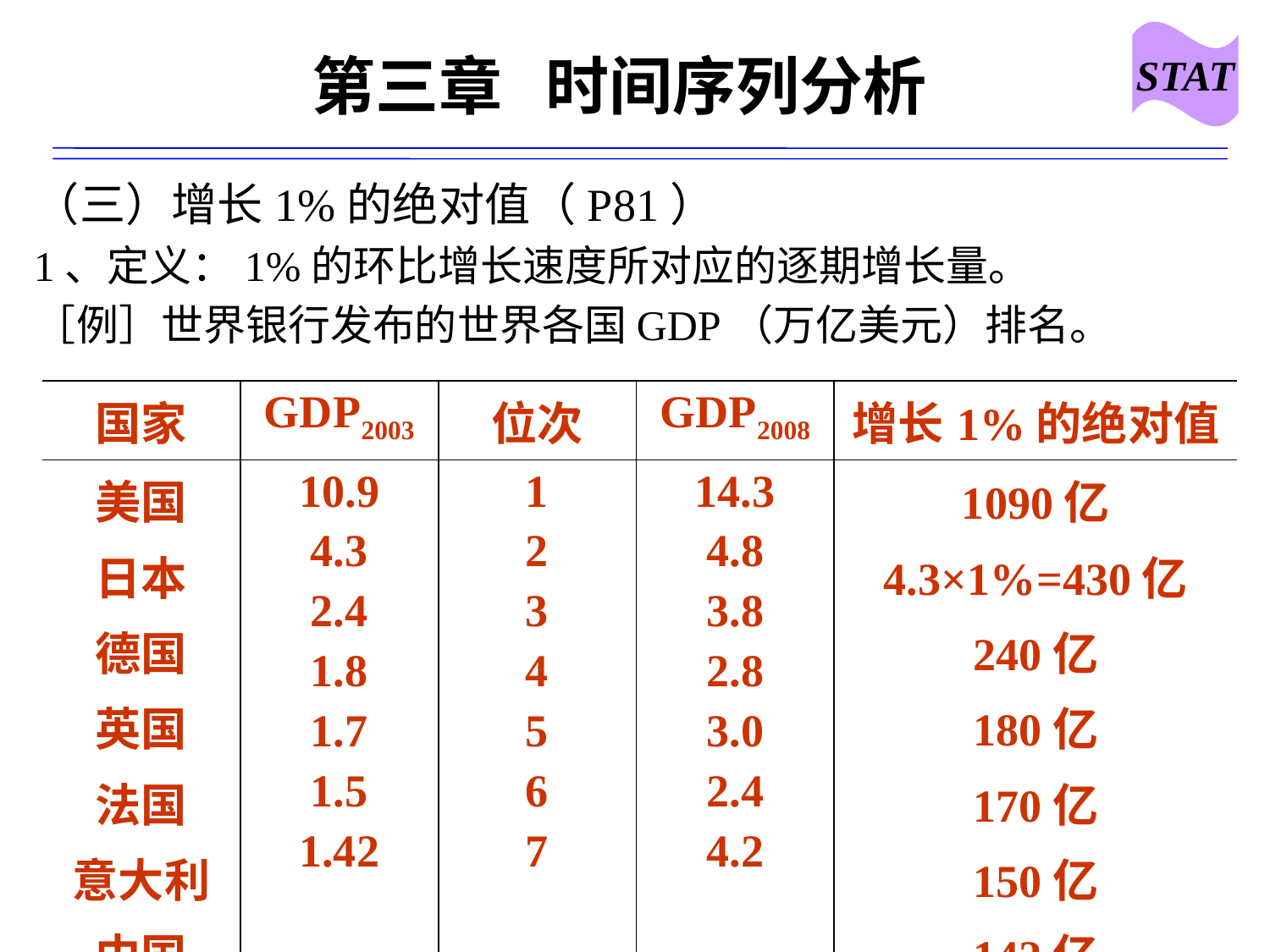

STAT
# 第三章   时间序列分析

（三）增长1%的绝对值（P81）
1、定义：1%的环比增长速度所对应的逐期增长量。
［例］世界银行发布的世界各国GDP（万亿美元）排名。
| 国家 | GDP2003 | 位次 | GDP2008 | 增长1%的绝对值 |
| --- | --- | --- | --- | --- |
| 美国 日本 德国 英国 法国 意大利 中国 | 10.9 4.3 2.4 1.8 1.7 1.5 1.42 | 1 2 3 4 5 6 7 | 14.3 4.8 3.8 2.8 3.0 2.4 4.2 | 1090亿 4.3×1%=430亿 240亿 180亿 170亿 150亿 142亿 |